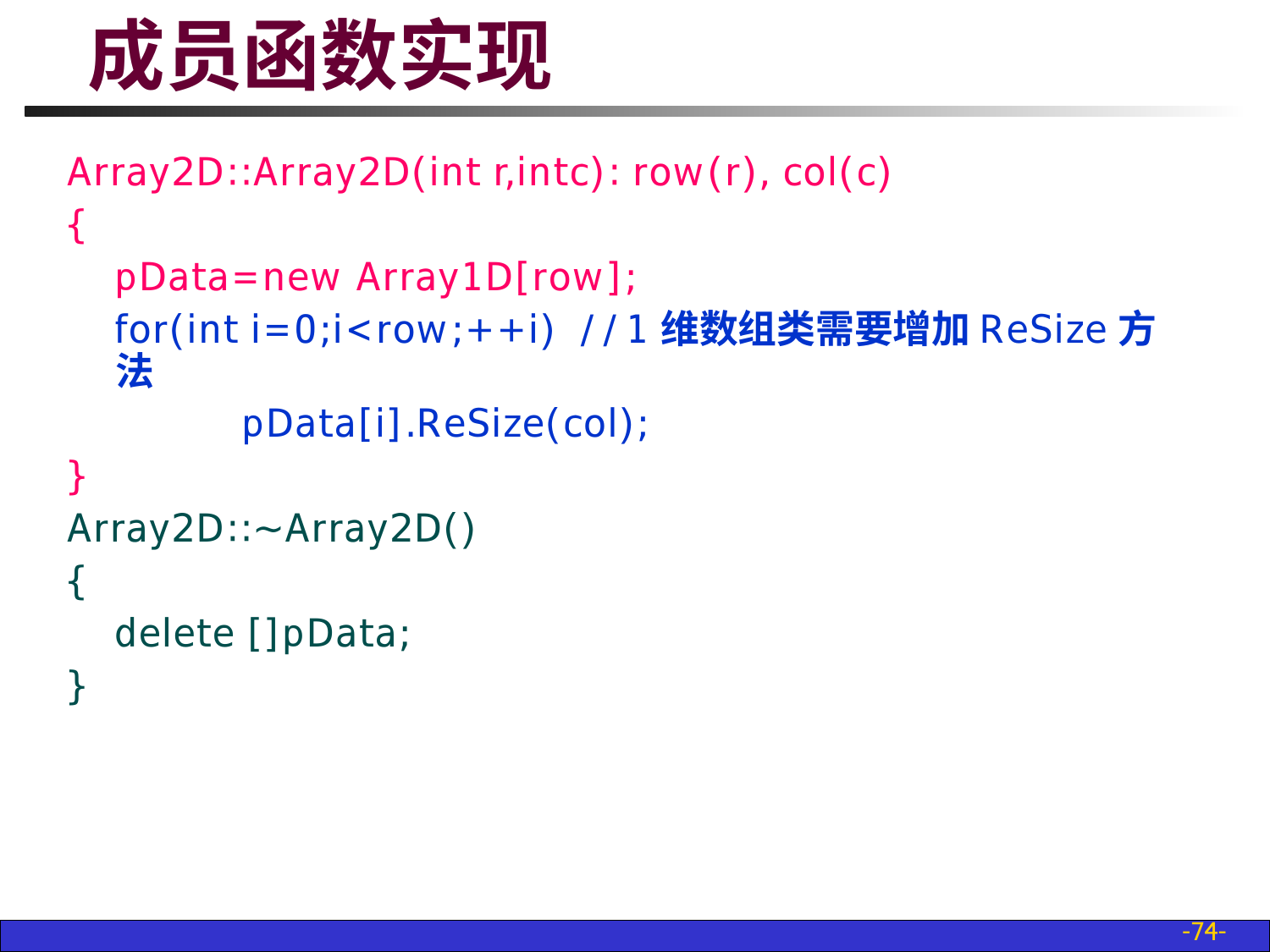

# 成员函数实现
Array2D::Array2D(int r,intc): row(r), col(c)
{
	pData=new Array1D[row];
	for(int i=0;i<row;++i)  //1维数组类需要增加ReSize方法
		pData[i].ReSize(col);
}
Array2D::~Array2D()
{
	delete []pData;
}

-74-